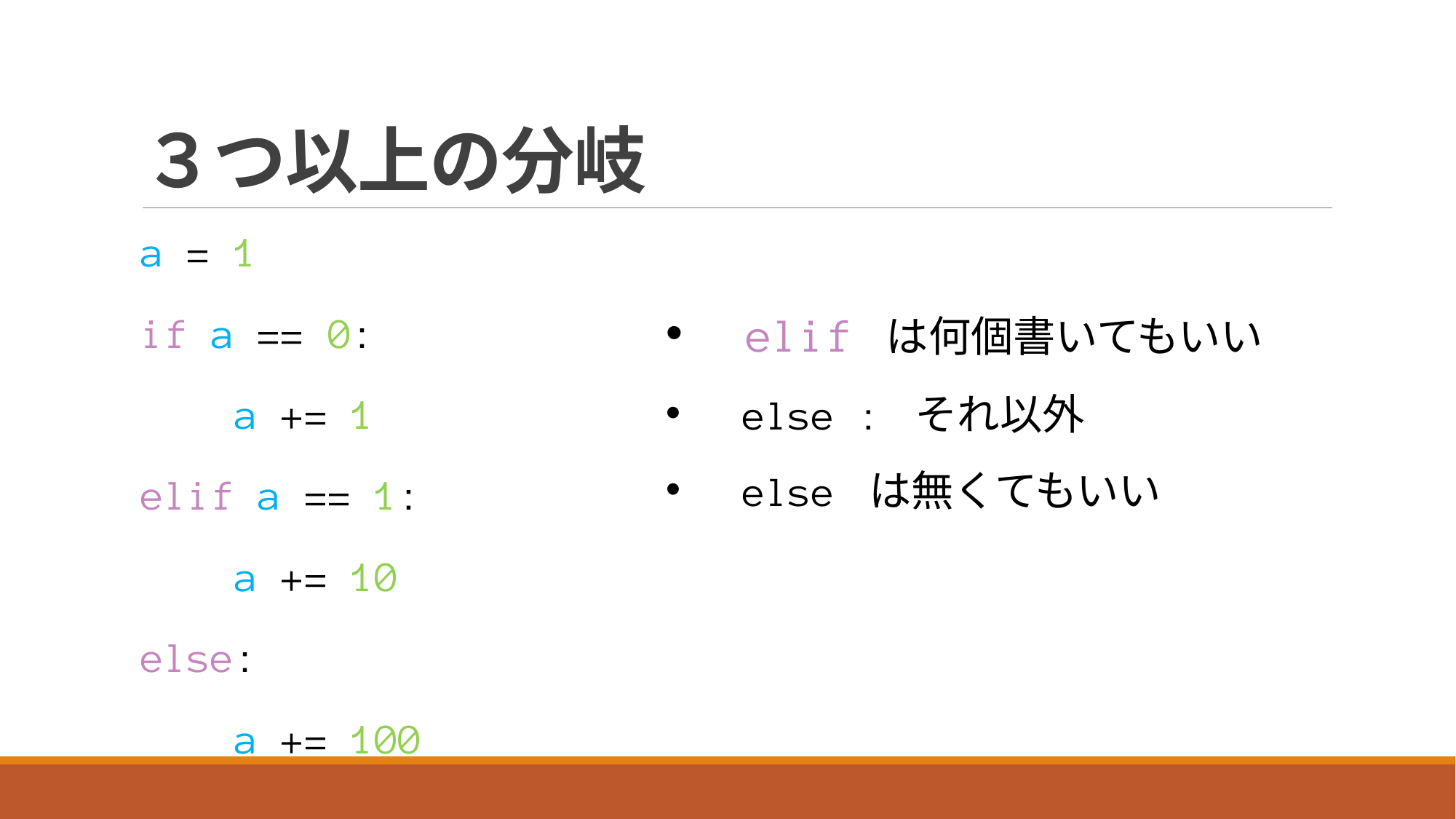

# ３つ以上の分岐
a = 1
if a == 0:
    a += 1
elif a == 1:
    a += 10
else:
    a += 100
 elif は何個書いてもいい
 else : それ以外
 else は無くてもいい